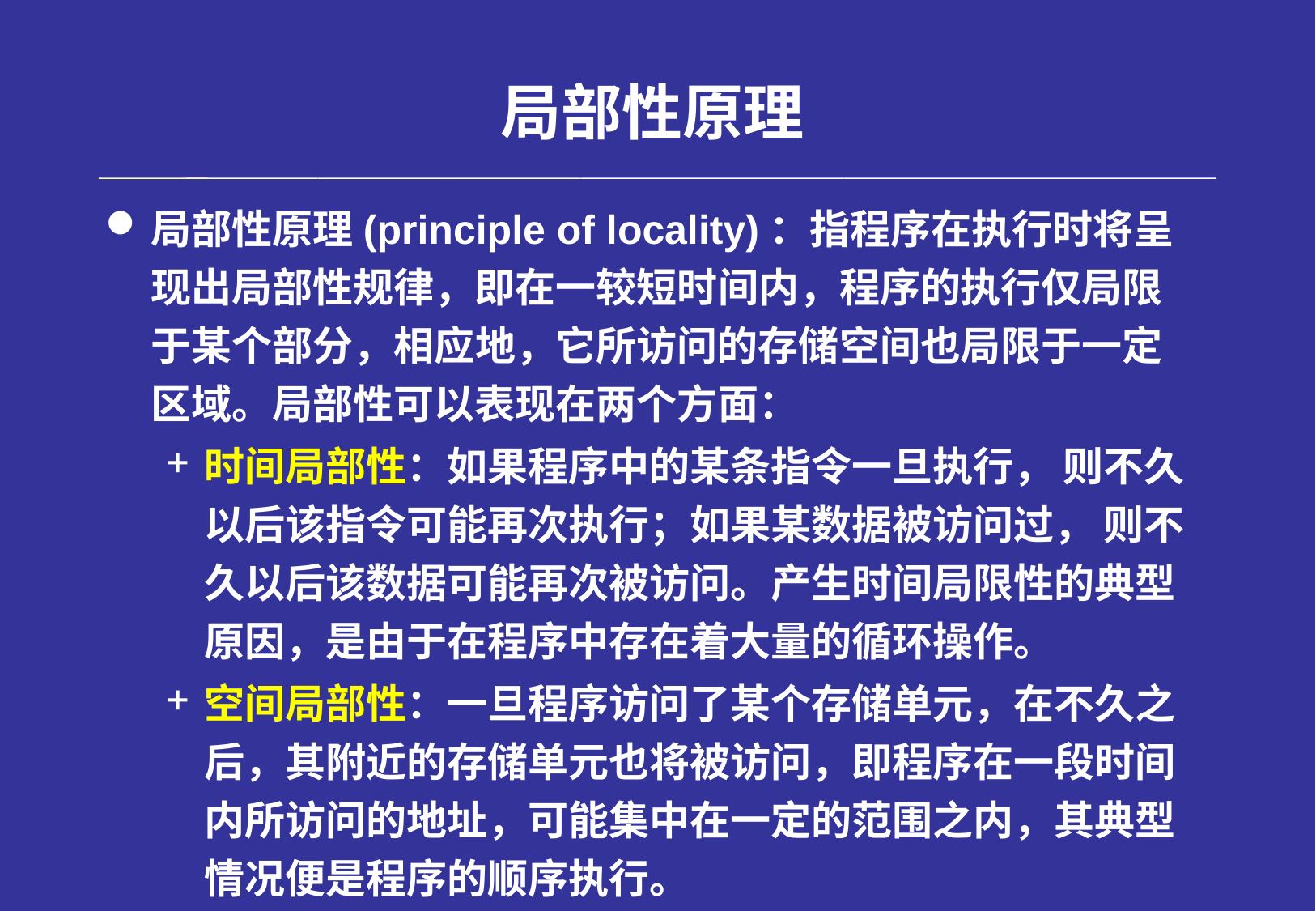

# 局部性原理
局部性原理(principle of locality)：指程序在执行时将呈现出局部性规律，即在一较短时间内，程序的执行仅局限于某个部分，相应地，它所访问的存储空间也局限于一定区域。局部性可以表现在两个方面：
时间局部性：如果程序中的某条指令一旦执行， 则不久以后该指令可能再次执行；如果某数据被访问过， 则不久以后该数据可能再次被访问。产生时间局限性的典型原因，是由于在程序中存在着大量的循环操作。
空间局部性：一旦程序访问了某个存储单元，在不久之后，其附近的存储单元也将被访问，即程序在一段时间内所访问的地址，可能集中在一定的范围之内，其典型情况便是程序的顺序执行。